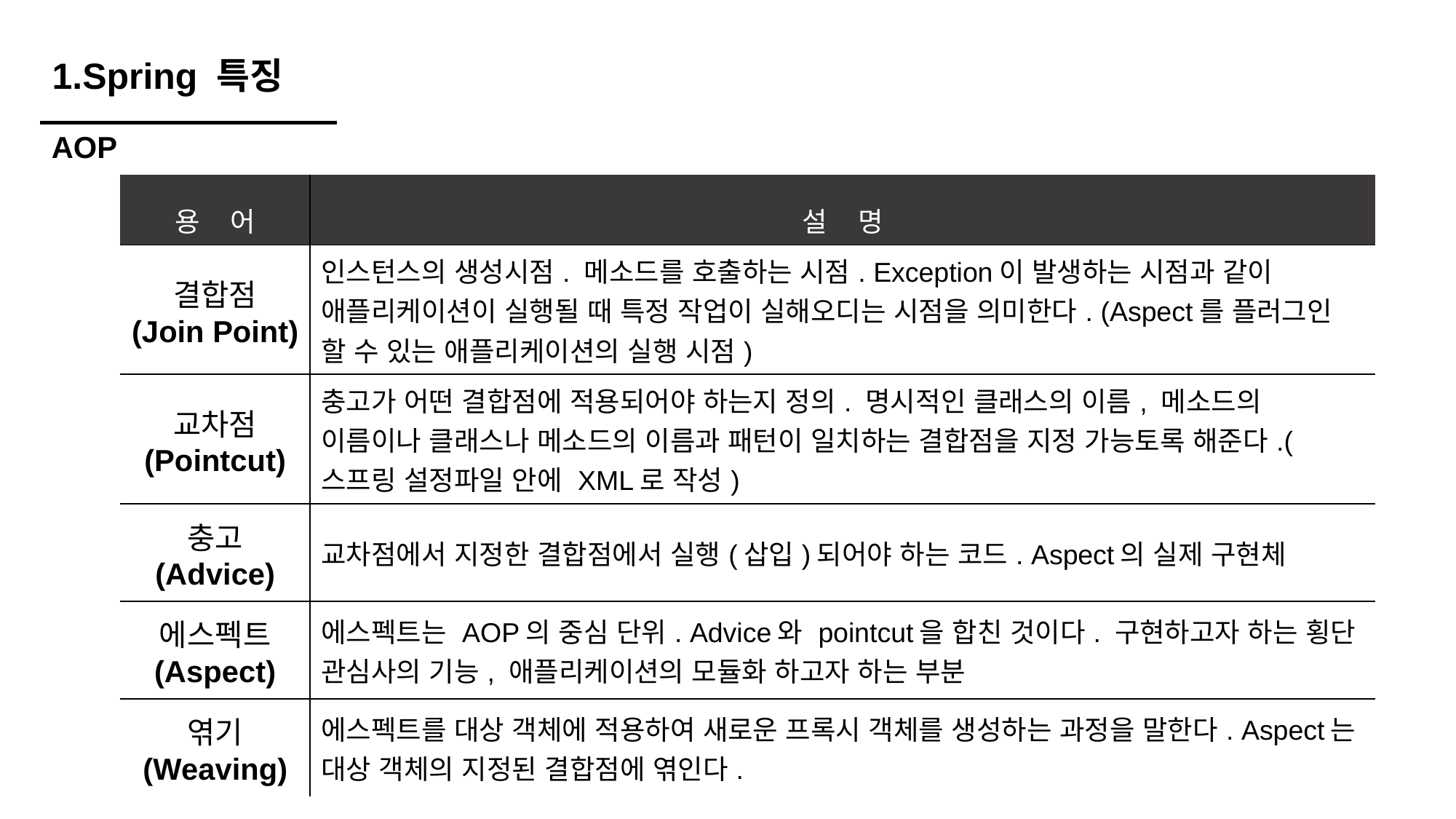

# 1.Spring 특징
AOP
| 용 어 | 설 명 |
| --- | --- |
| 결합점 (Join Point) | 인스턴스의 생성시점. 메소드를 호출하는 시점. Exception이 발생하는 시점과 같이 애플리케이션이 실행될 때 특정 작업이 실해오디는 시점을 의미한다. (Aspect를 플러그인 할 수 있는 애플리케이션의 실행 시점) |
| 교차점 (Pointcut) | 충고가 어떤 결합점에 적용되어야 하는지 정의. 명시적인 클래스의 이름, 메소드의 이름이나 클래스나 메소드의 이름과 패턴이 일치하는 결합점을 지정 가능토록 해준다.(스프링 설정파일 안에 XML로 작성) |
| 충고 (Advice) | 교차점에서 지정한 결합점에서 실행(삽입)되어야 하는 코드. Aspect의 실제 구현체 |
| 에스펙트 (Aspect) | 에스펙트는 AOP의 중심 단위. Advice와 pointcut을 합친 것이다. 구현하고자 하는 횡단 관심사의 기능, 애플리케이션의 모듈화 하고자 하는 부분 |
| 엮기 (Weaving) | 에스펙트를 대상 객체에 적용하여 새로운 프록시 객체를 생성하는 과정을 말한다. Aspect는 대상 객체의 지정된 결합점에 엮인다. |